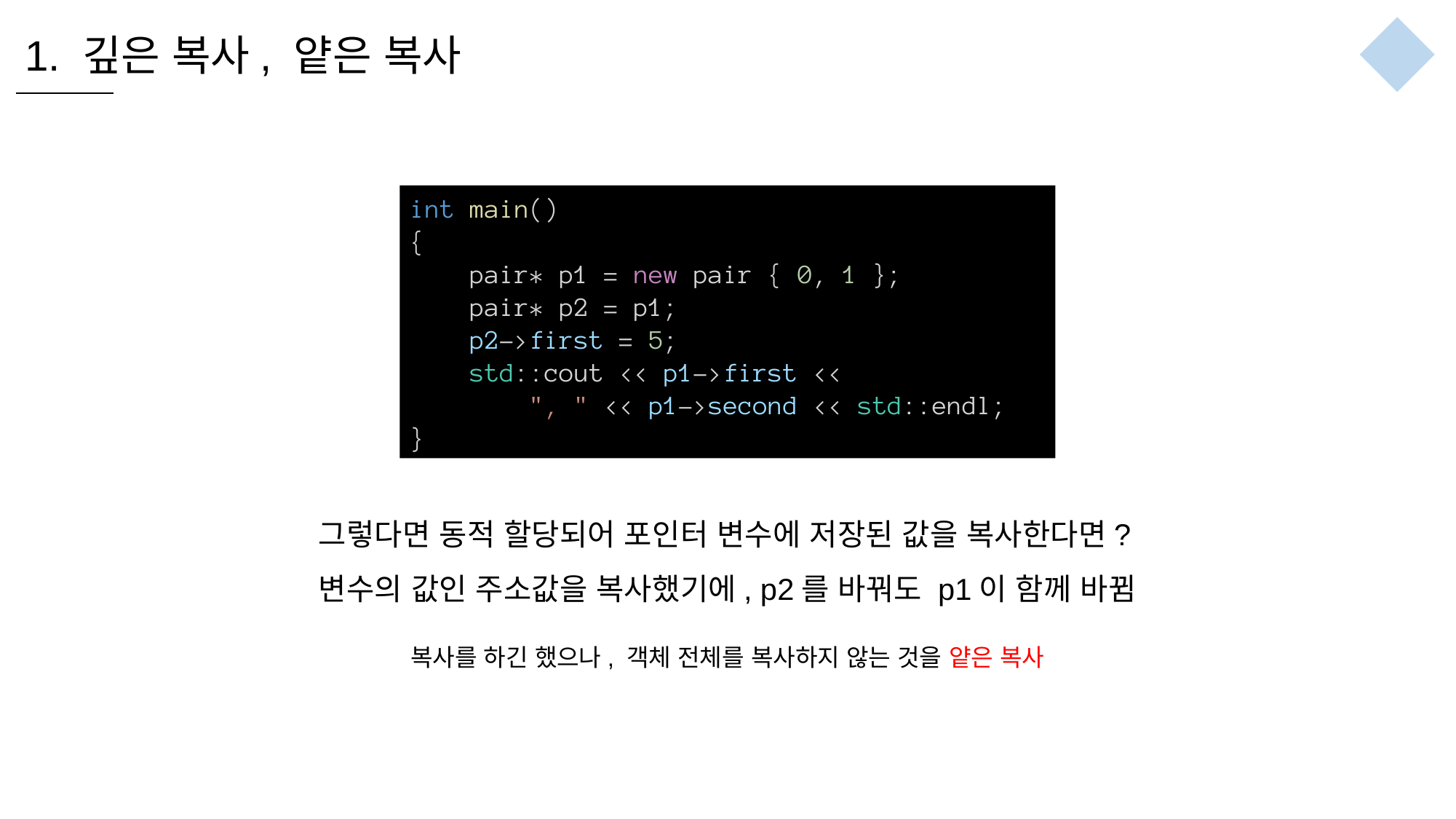

1. 깊은 복사, 얕은 복사
int main()
{
    pair* p1 = new pair { 0, 1 };
    pair* p2 = p1;
    p2->first = 5;
    std::cout << p1->first <<
        ", " << p1->second << std::endl;
}
그렇다면 동적 할당되어 포인터 변수에 저장된 값을 복사한다면?
변수의 값인 주소값을 복사했기에, p2를 바꿔도 p1이 함께 바뀜
복사를 하긴 했으나, 객체 전체를 복사하지 않는 것을 얕은 복사